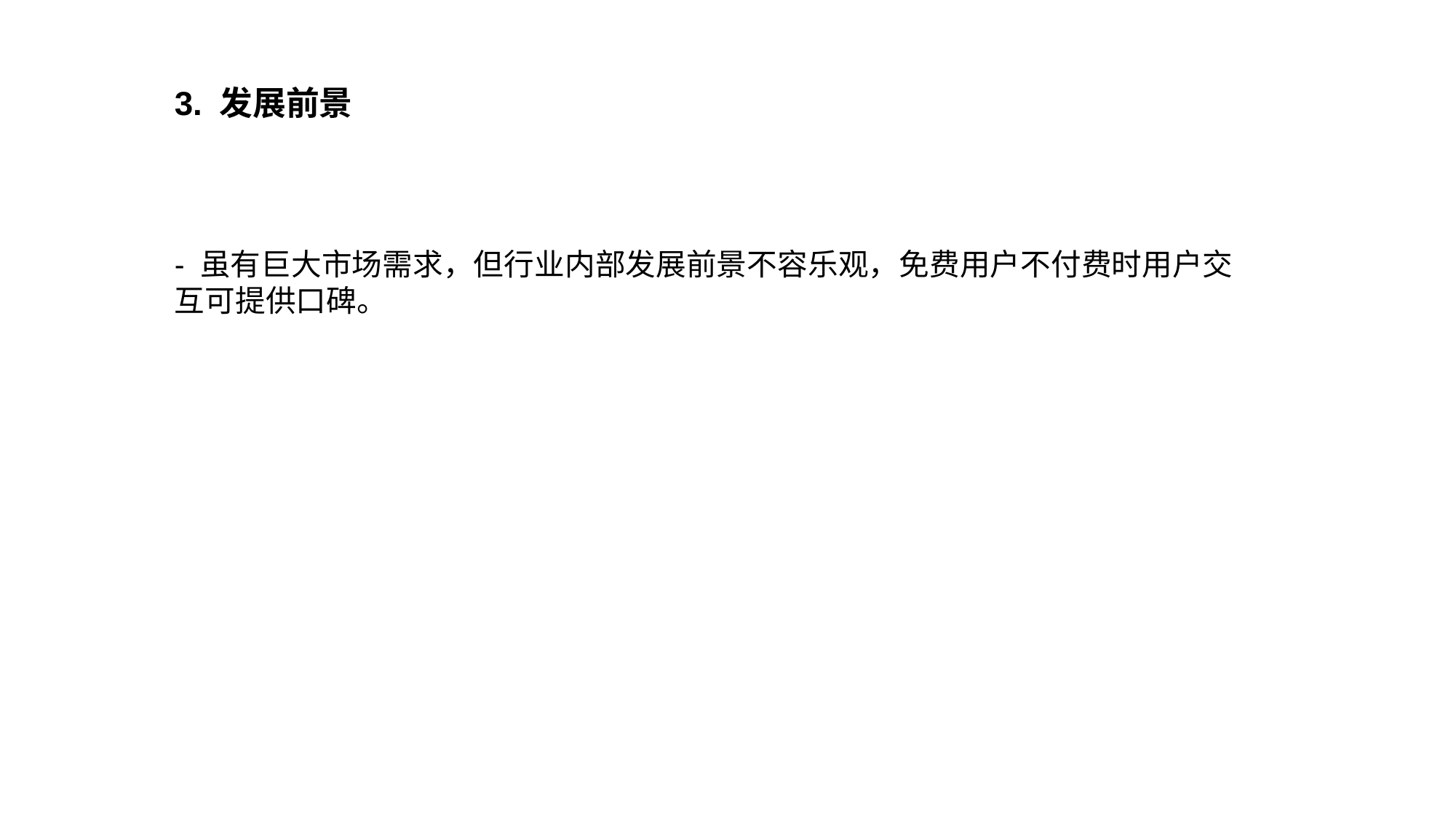

3. 发展前景

- 虽有巨大市场需求，但行业内部发展前景不容乐观，免费用户不付费时用户交互可提供口碑。